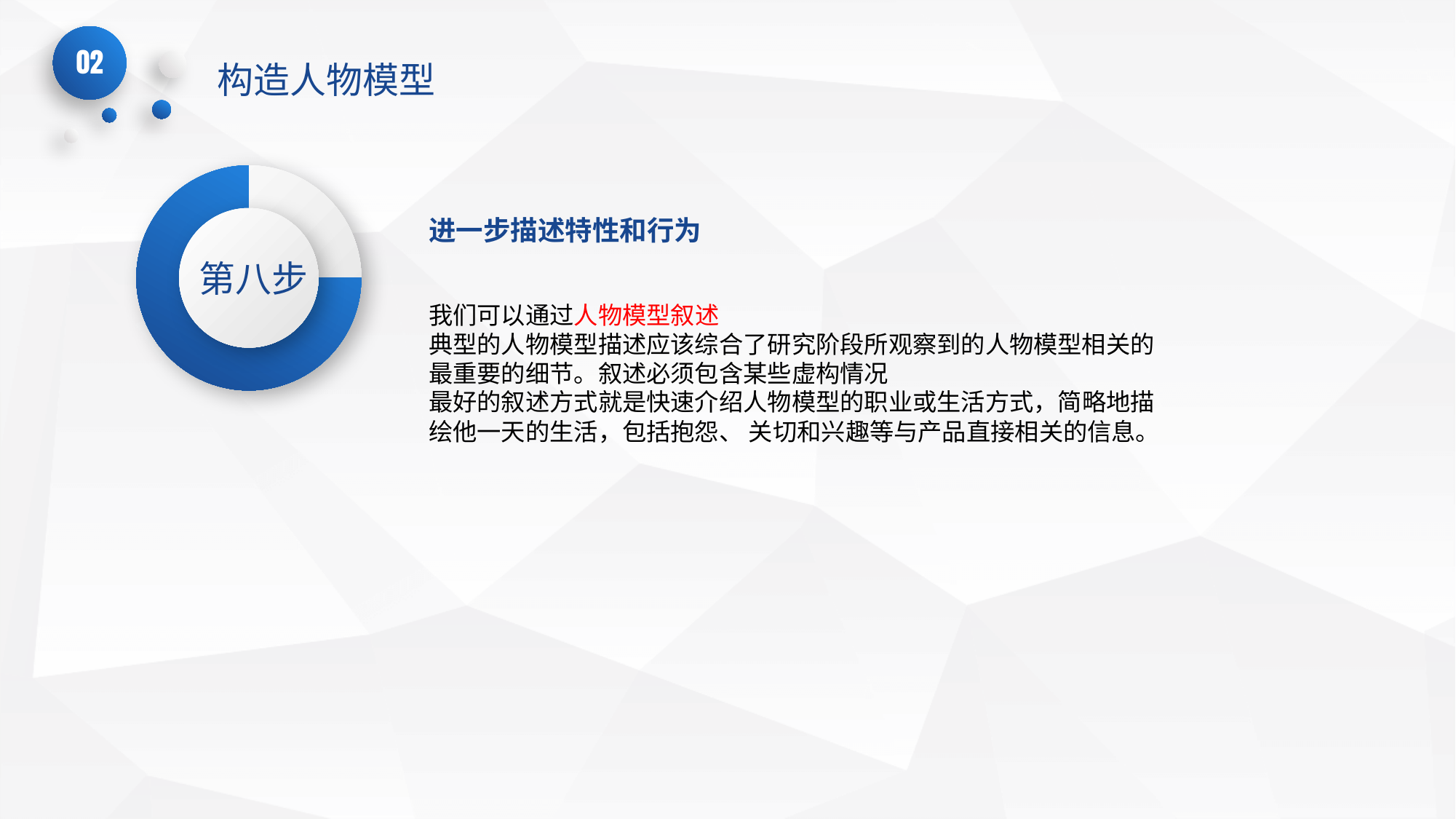

02

构造人物模型

进一步描述特性和行为
我们可以通过人物模型叙述
典型的人物模型描述应该综合了研究阶段所观察到的人物模型相关的最重要的细节。叙述必须包含某些虚构情况
最好的叙述方式就是快速介绍人物模型的职业或生活方式，简略地描绘他一天的生活，包括抱怨、 关切和兴趣等与产品直接相关的信息。

第八步